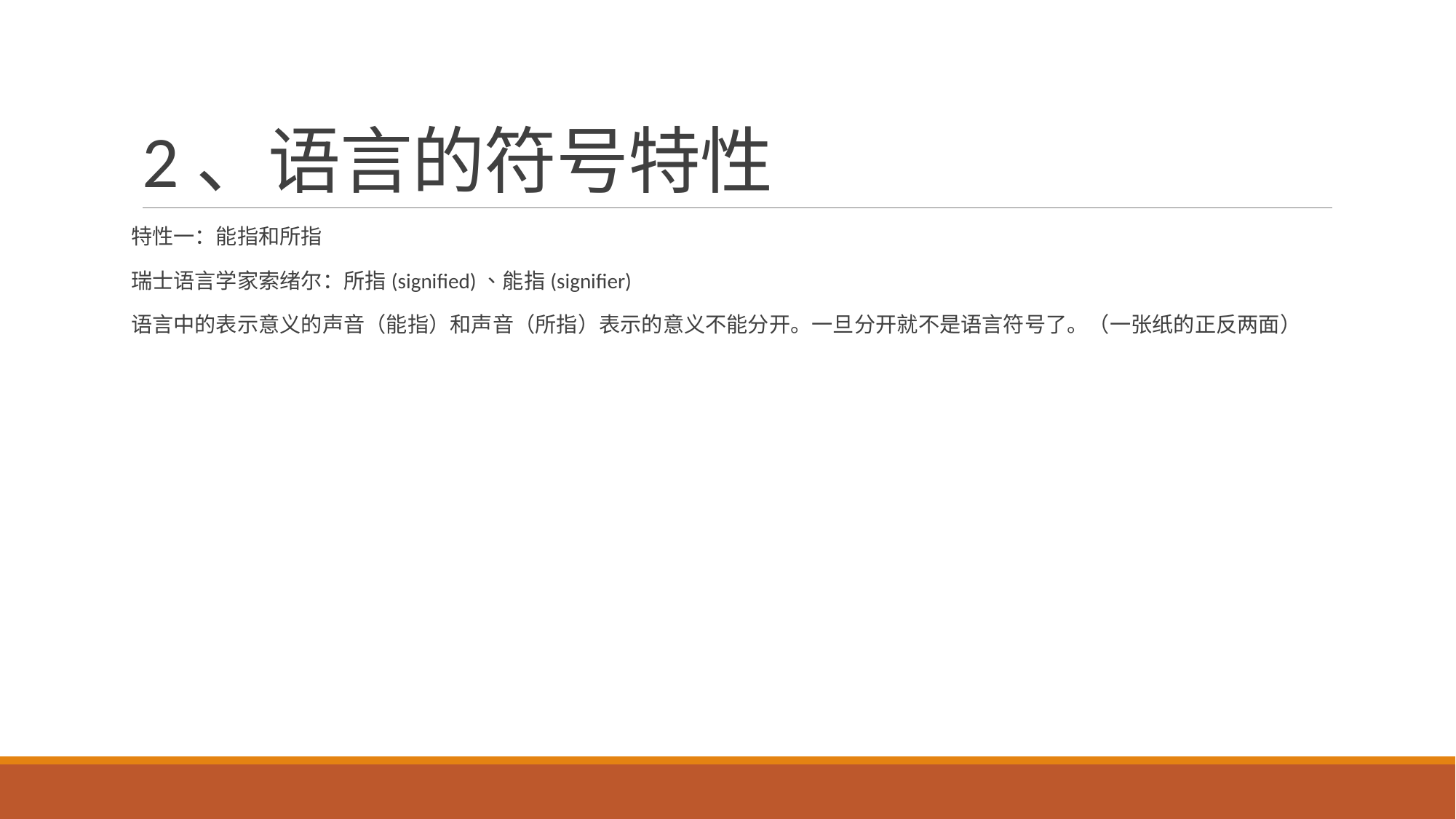

# 2、语言的符号特性
特性一：能指和所指
瑞士语言学家索绪尔：所指(signified)、能指(signifier)
语言中的表示意义的声音（能指）和声音（所指）表示的意义不能分开。一旦分开就不是语言符号了。（一张纸的正反两面）